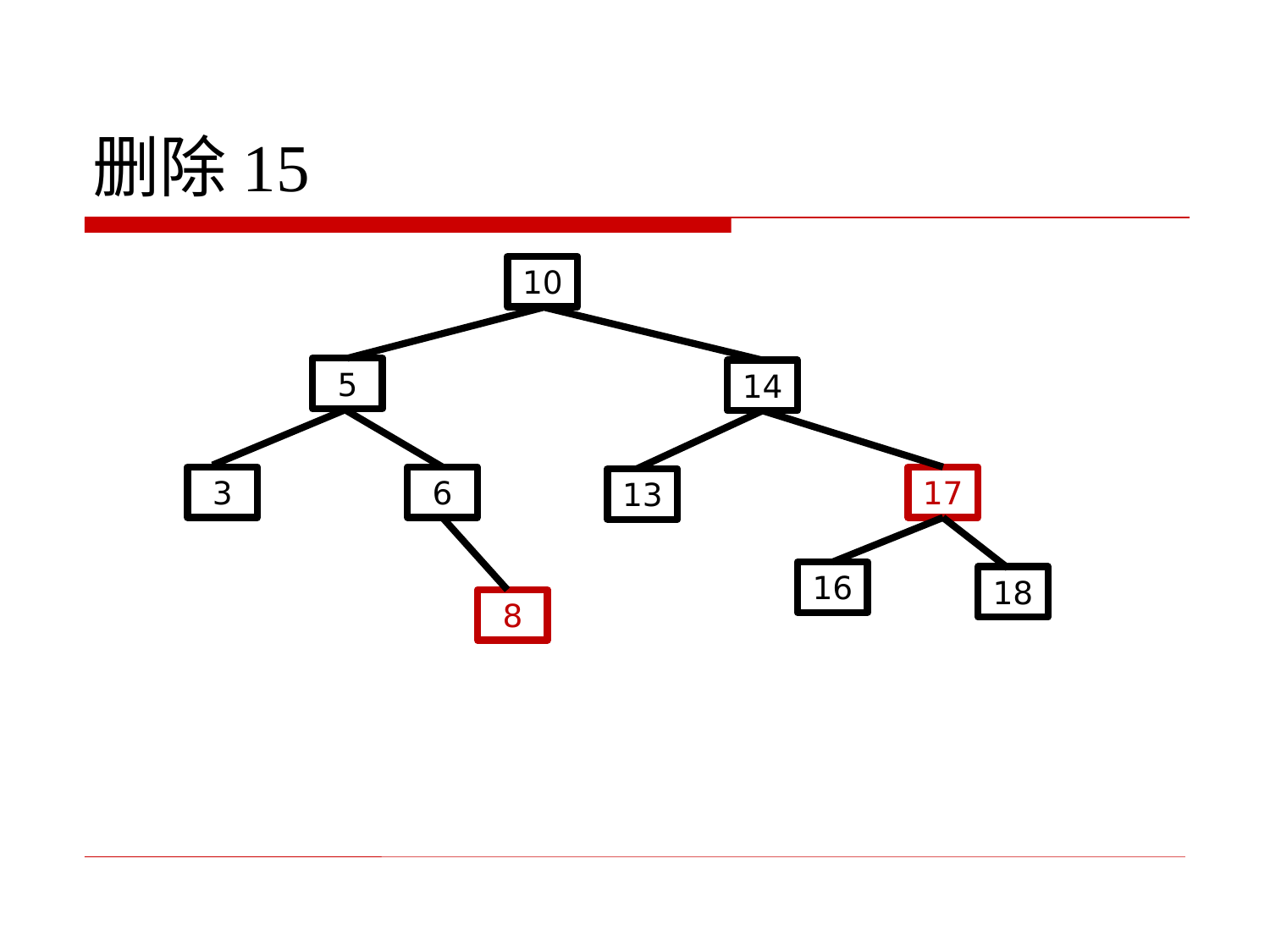

# 删除15

10
5
14
3
6
17
13
16
18
8